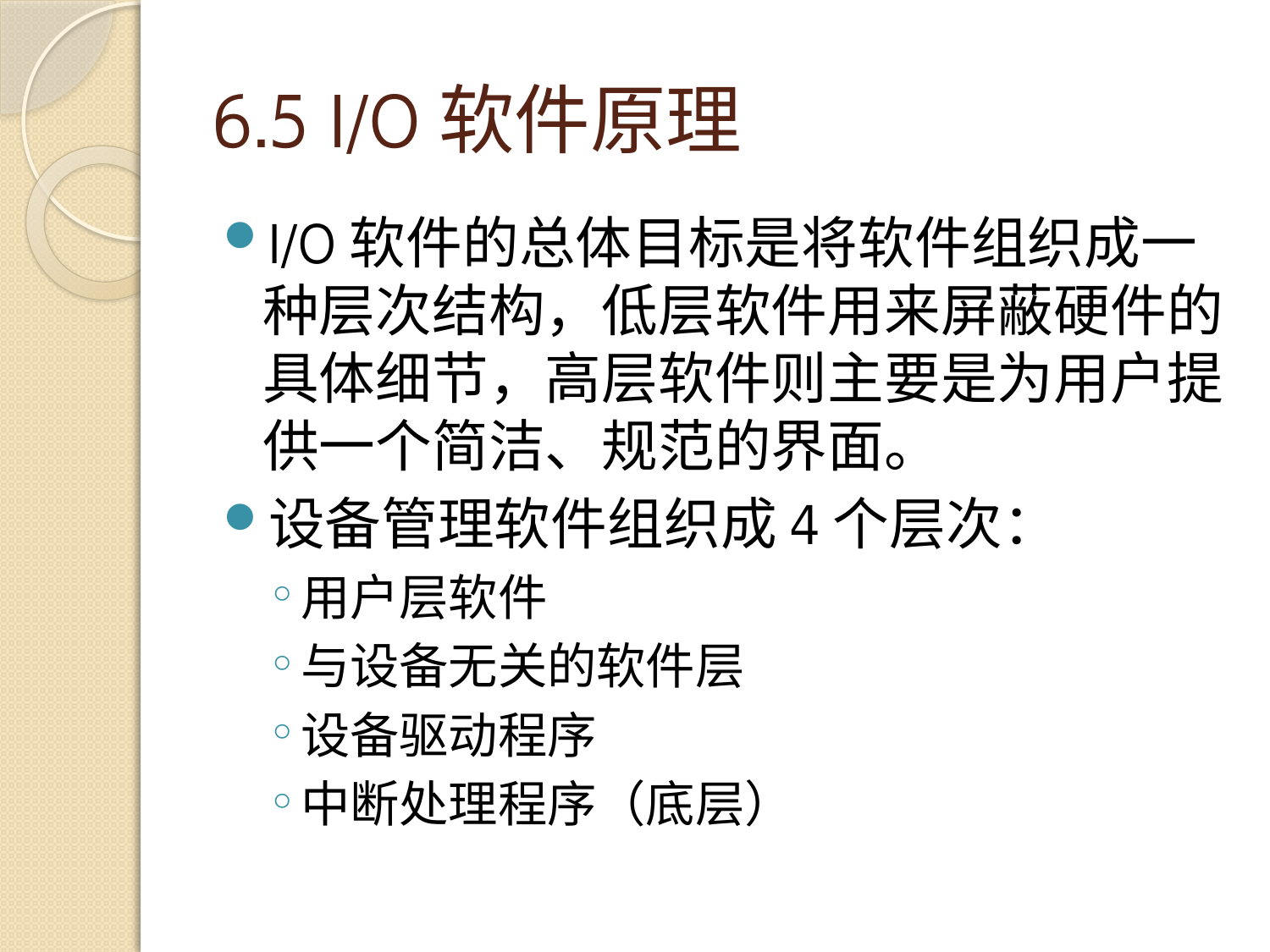

# 6.5 I/O软件原理
I/O软件的总体目标是将软件组织成一种层次结构，低层软件用来屏蔽硬件的具体细节，高层软件则主要是为用户提供一个简洁、规范的界面。
设备管理软件组织成4个层次：
用户层软件
与设备无关的软件层
设备驱动程序
中断处理程序（底层）